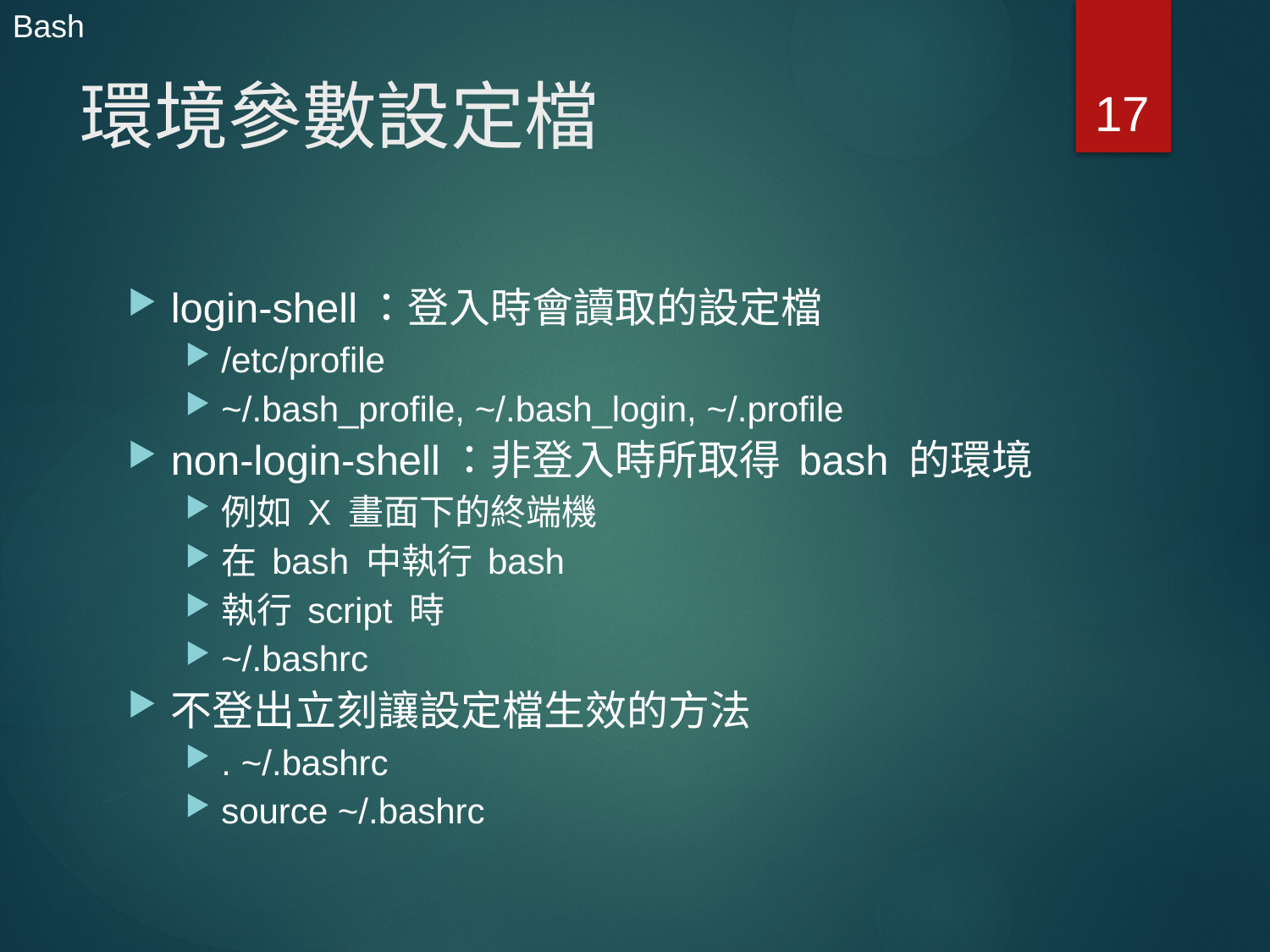

Bash
17
# 環境參數設定檔
login-shell：登入時會讀取的設定檔
/etc/profile
~/.bash_profile, ~/.bash_login, ~/.profile
non-login-shell：非登入時所取得 bash 的環境
例如 X 畫面下的終端機
在 bash 中執行 bash
執行 script 時
~/.bashrc
不登出立刻讓設定檔生效的方法
. ~/.bashrc
source ~/.bashrc